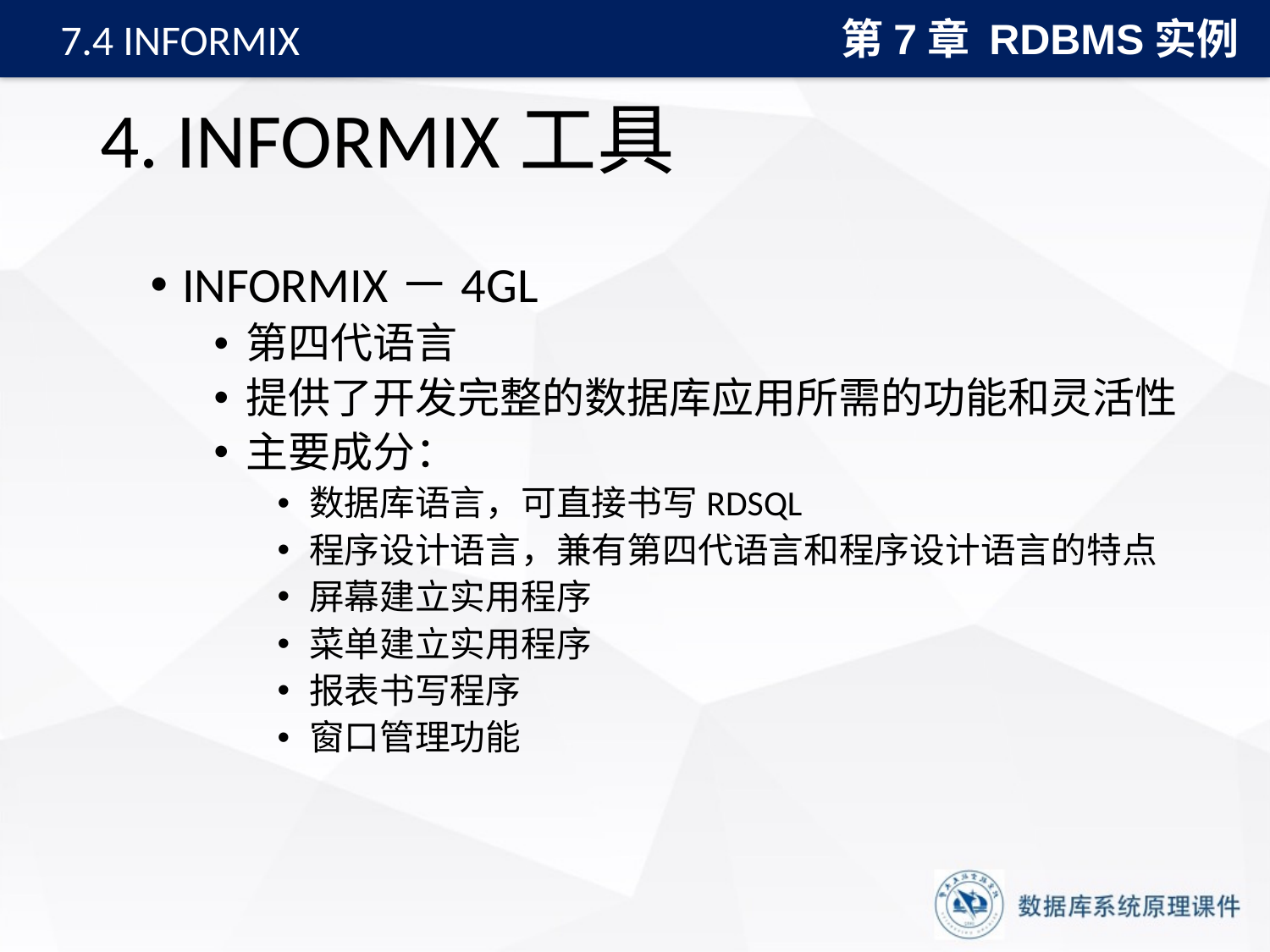

第7章 RDBMS实例
7.4 INFORMIX
# 4. INFORMIX工具
INFORMIX－4GL
第四代语言
提供了开发完整的数据库应用所需的功能和灵活性
主要成分：
数据库语言，可直接书写RDSQL
程序设计语言，兼有第四代语言和程序设计语言的特点
屏幕建立实用程序
菜单建立实用程序
报表书写程序
窗口管理功能